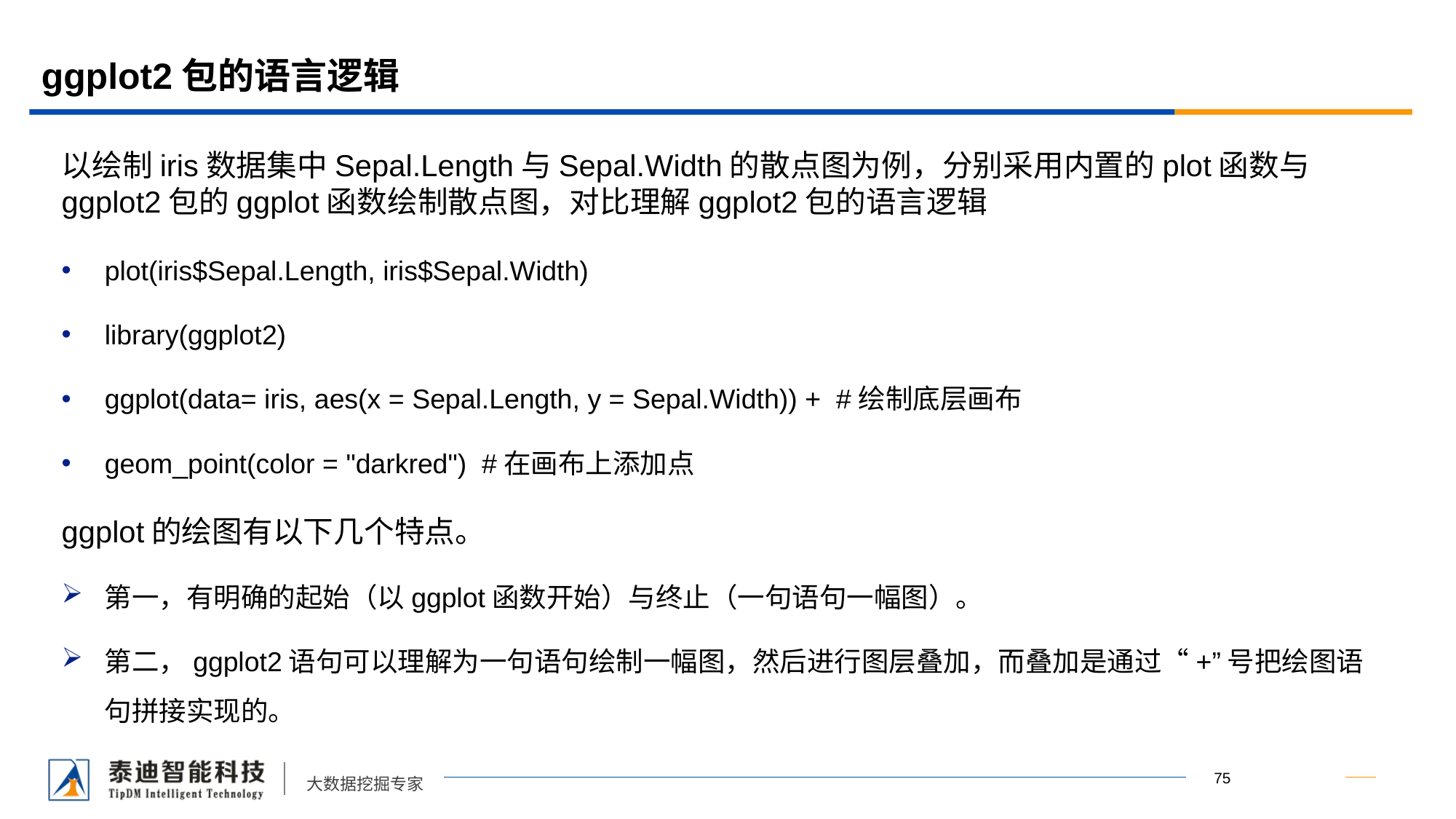

# ggplot2包的语言逻辑

以绘制iris数据集中Sepal.Length与Sepal.Width的散点图为例，分别采用内置的plot函数与ggplot2包的ggplot函数绘制散点图，对比理解ggplot2包的语言逻辑
plot(iris$Sepal.Length, iris$Sepal.Width)
library(ggplot2)
ggplot(data= iris, aes(x = Sepal.Length, y = Sepal.Width)) +  #绘制底层画布
geom_point(color = "darkred")  #在画布上添加点
ggplot的绘图有以下几个特点。
第一，有明确的起始（以ggplot函数开始）与终止（一句语句一幅图）。
第二，ggplot2语句可以理解为一句语句绘制一幅图，然后进行图层叠加，而叠加是通过“+”号把绘图语句拼接实现的。